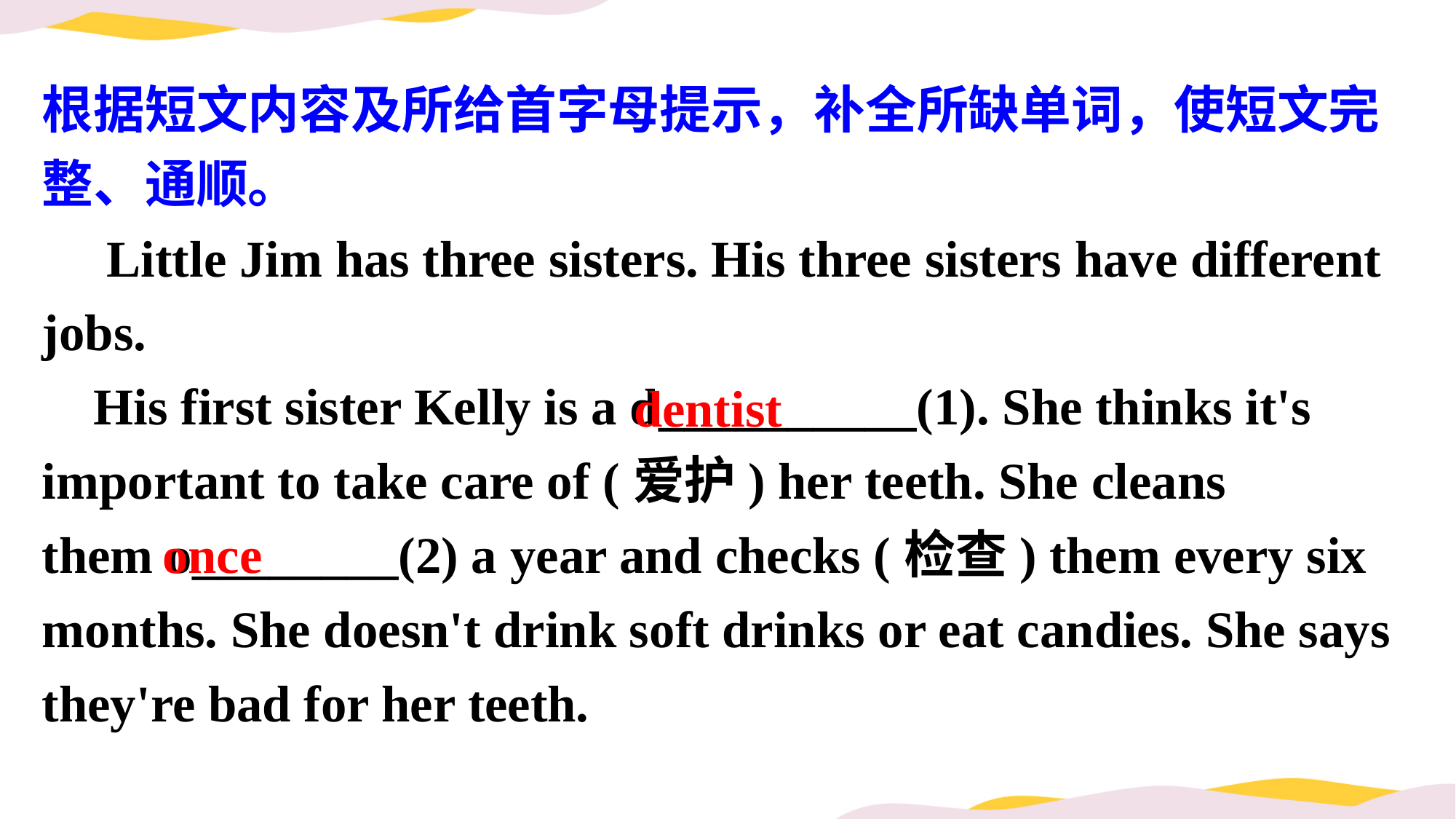

根据短文内容及所给首字母提示，补全所缺单词，使短文完整、通顺。
     Little Jim has three sisters. His three sisters have different jobs.
    His first sister Kelly is a d__________(1). She thinks it's important to take care of (爱护) her teeth. She cleans them o________(2) a year and checks (检查) them every six months. She doesn't drink soft drinks or eat candies. She says they're bad for her teeth.
dentist
once